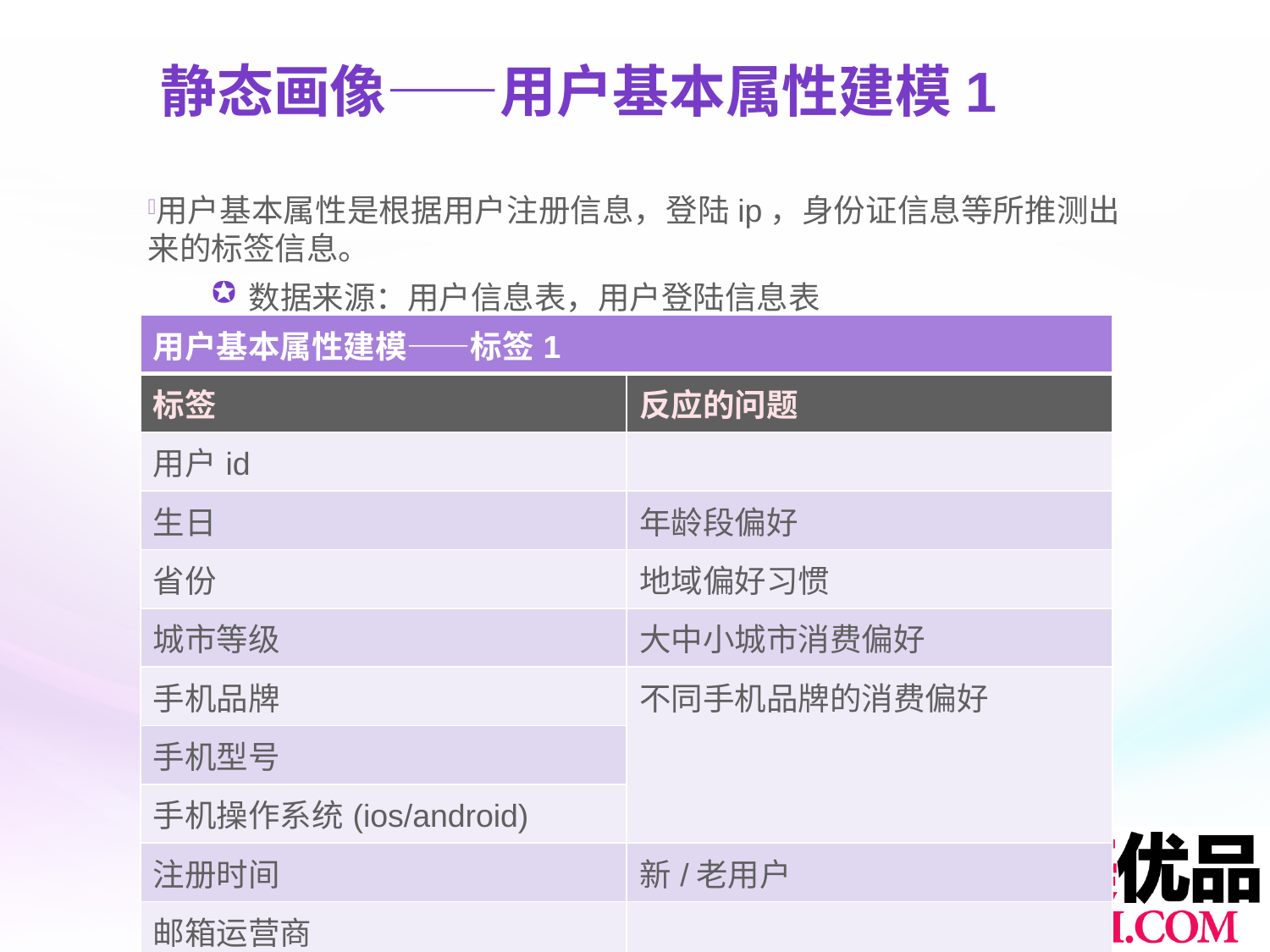

# 静态画像——用户基本属性建模1
用户基本属性是根据用户注册信息，登陆ip，身份证信息等所推测出来的标签信息。
数据来源：用户信息表，用户登陆信息表
| 用户基本属性建模——标签1 |  |
| --- | --- |
| 标签 | 反应的问题 |
| 用户id |  |
| 生日 | 年龄段偏好 |
| 省份 | 地域偏好习惯 |
| 城市等级 | 大中小城市消费偏好 |
| 手机品牌 | 不同手机品牌的消费偏好 |
| 手机型号 |  |
| 手机操作系统(ios/android) |  |
| 注册时间 | 新/老用户 |
| 邮箱运营商 |  |
| 手机运营商 |  |